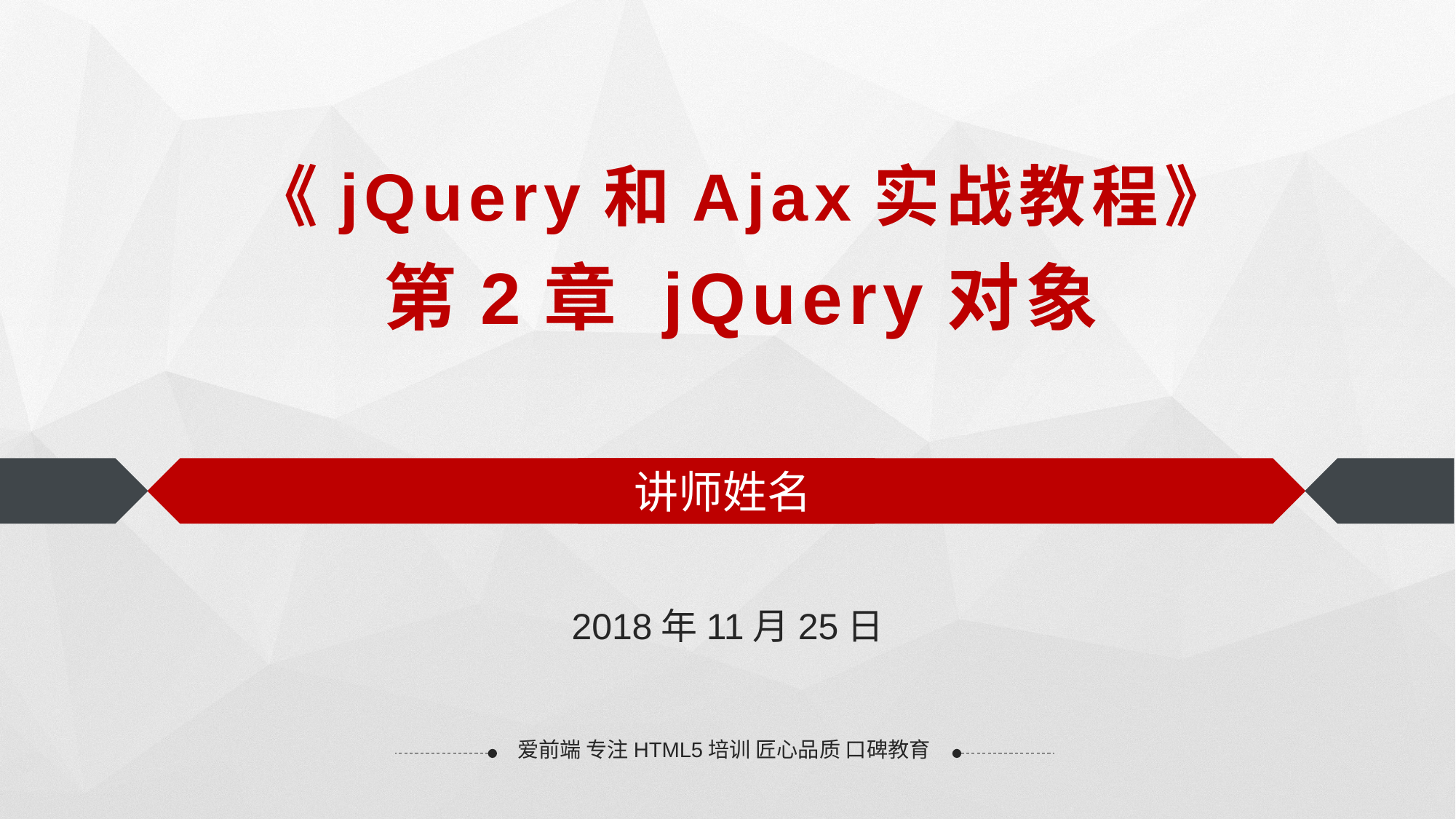

《jQuery和Ajax实战教程》
第2章 jQuery对象

讲师姓名
2018年11月25日
爱前端 专注HTML5培训 匠心品质 口碑教育